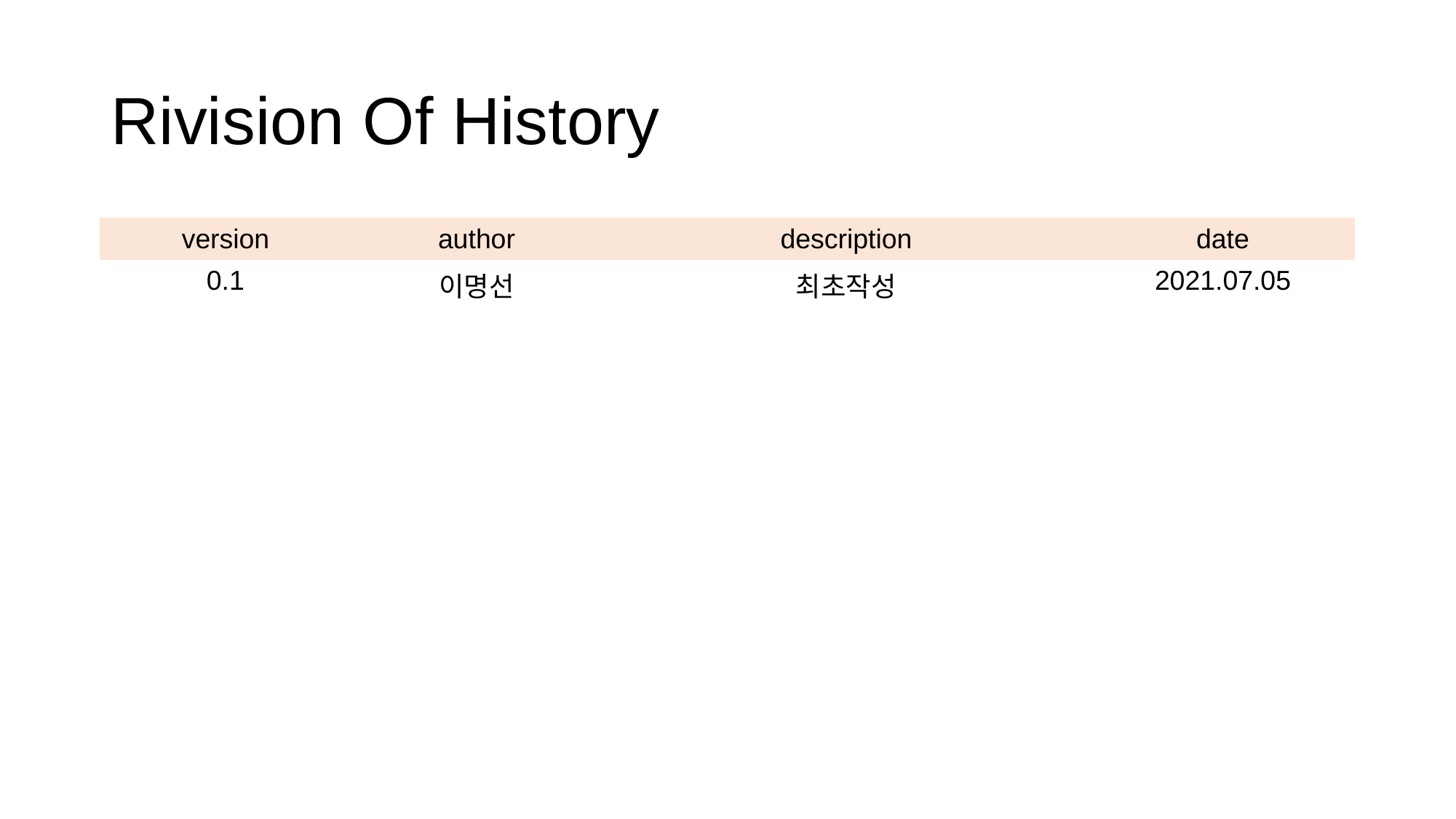

# Rivision Of History
| version | author | description | date |
| --- | --- | --- | --- |
| 0.1 | 이명선 | 최초작성 | 2021.07.05 |
|  |  |  |  |
|  |  |  |  |
|  |  |  |  |
|  |  |  |  |
|  |  |  |  |
|  |  |  |  |